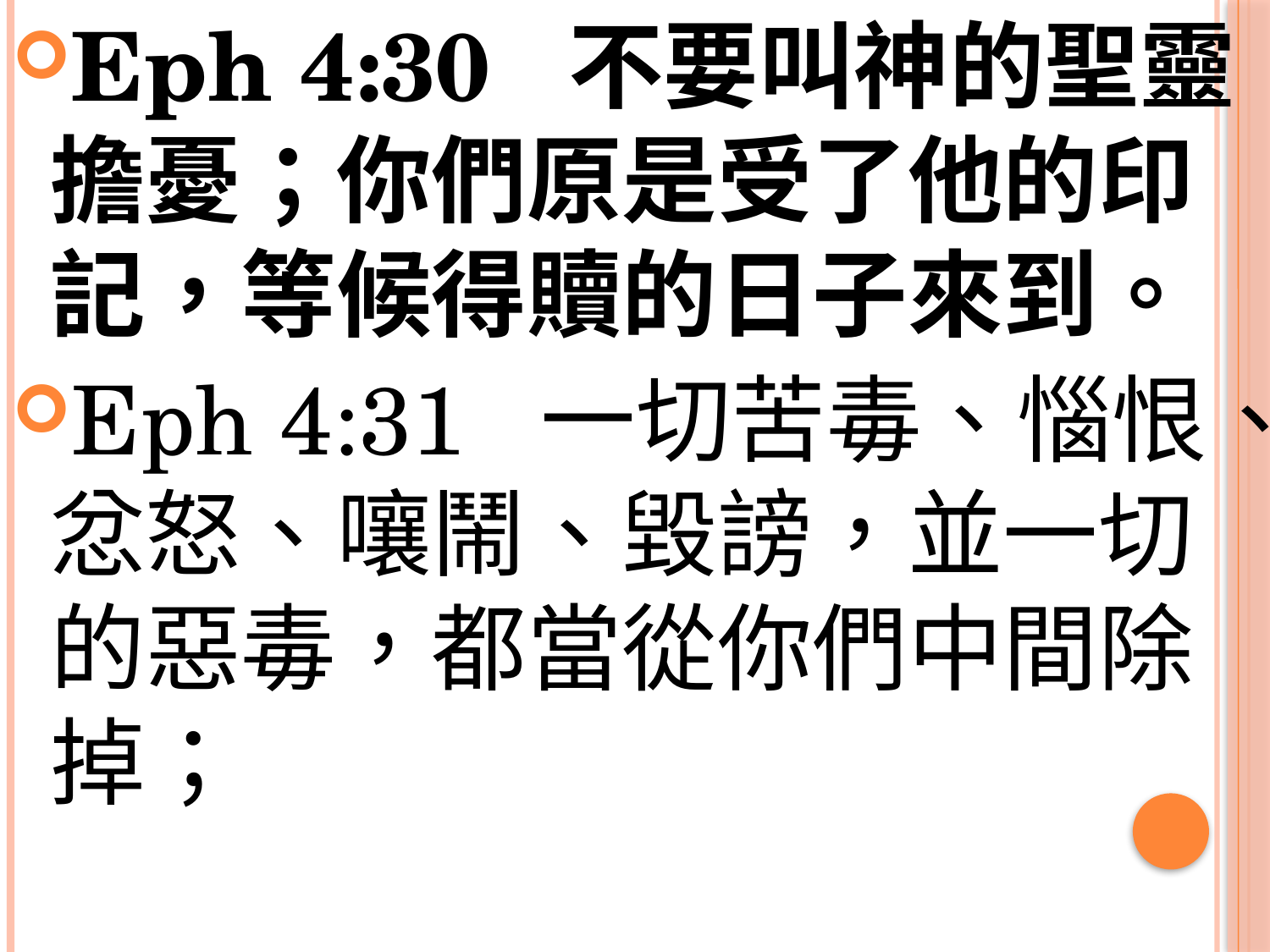

Eph 4:30  不要叫神的聖靈擔憂；你們原是受了他的印記，等候得贖的日子來到。
Eph 4:31  一切苦毒、惱恨、忿怒、嚷鬧、毀謗，並一切的惡毒，都當從你們中間除掉；